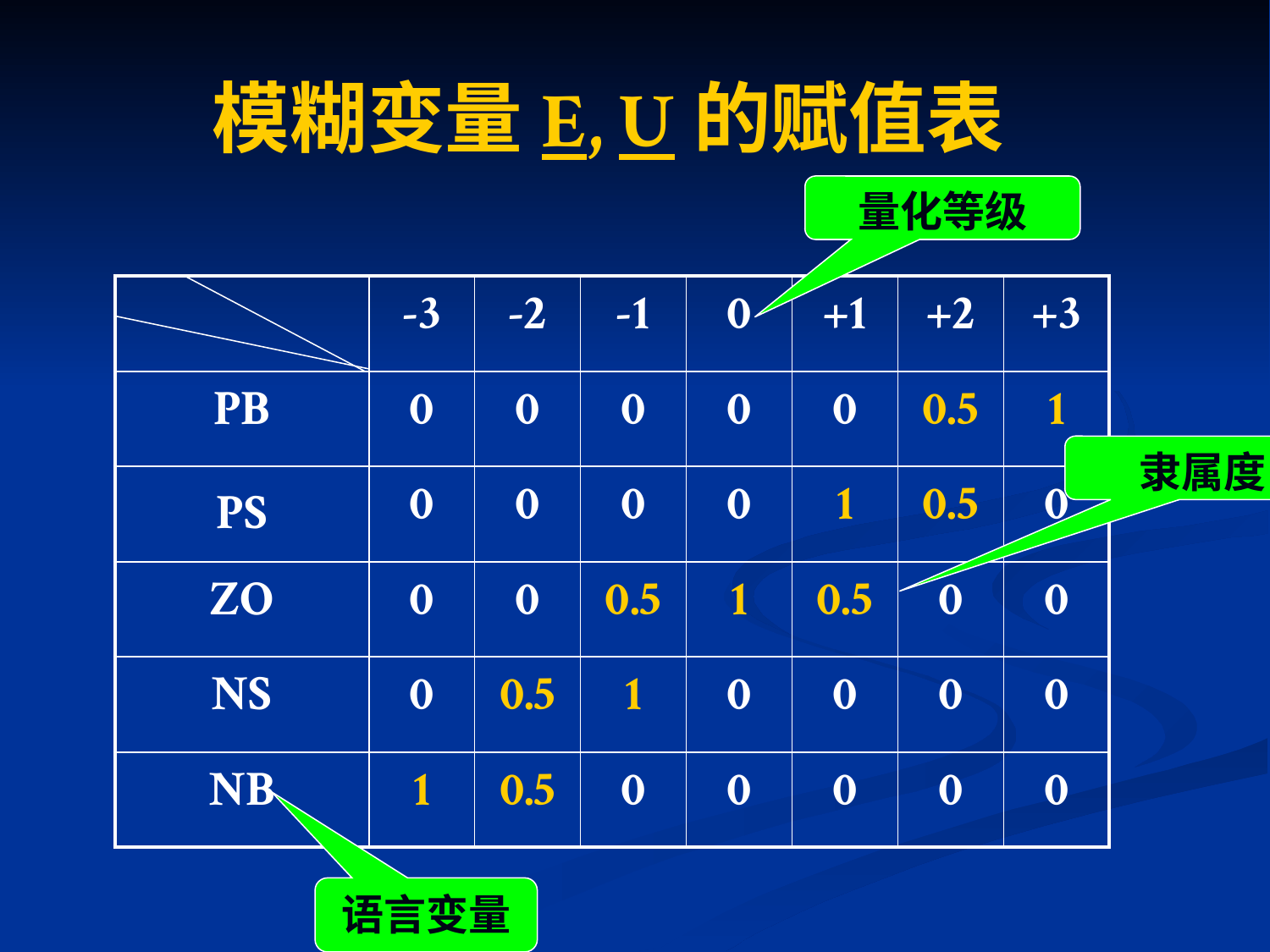

# 模糊变量E, U的赋值表
量化等级
|  | -3 | -2 | -1 | 0 | +1 | +2 | +3 |
| --- | --- | --- | --- | --- | --- | --- | --- |
| PB | 0 | 0 | 0 | 0 | 0 | 0.5 | 1 |
| PS | 0 | 0 | 0 | 0 | 1 | 0.5 | 0 |
| ZO | 0 | 0 | 0.5 | 1 | 0.5 | 0 | 0 |
| NS | 0 | 0.5 | 1 | 0 | 0 | 0 | 0 |
| NB | 1 | 0.5 | 0 | 0 | 0 | 0 | 0 |

隶属度
语言变量